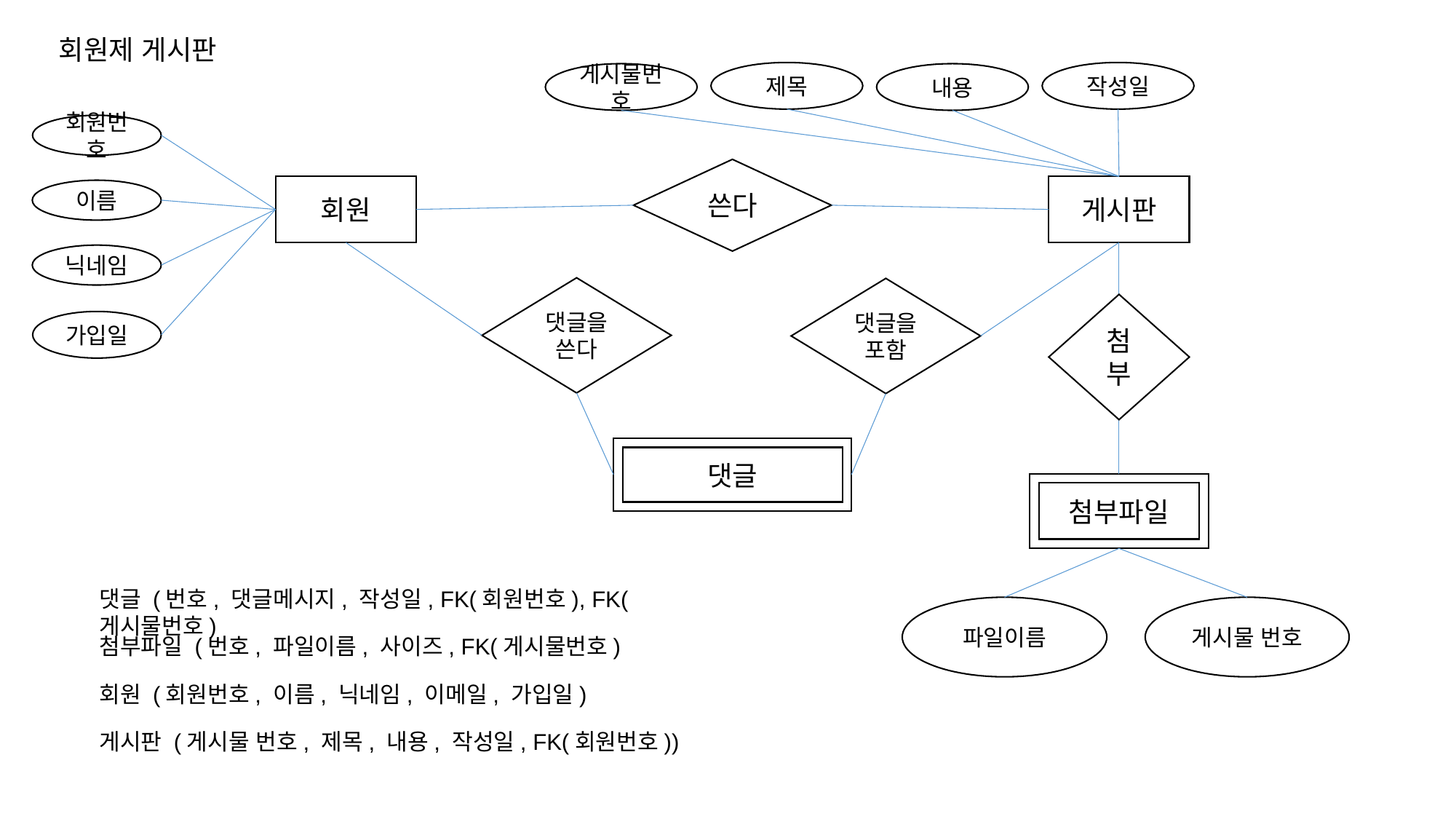

회원제 게시판
#
제목
작성일
내용
게시물번호
회원번호
쓴다
게시판
회원
이름
닉네임
댓글을 쓴다
댓글을 포함
첨부
가입일
댓글
첨부파일
댓글 (번호, 댓글메시지, 작성일, FK(회원번호), FK(게시물번호)
파일이름
게시물 번호
첨부파일 (번호, 파일이름, 사이즈, FK(게시물번호)
회원 (회원번호, 이름, 닉네임, 이메일, 가입일)
게시판 (게시물 번호, 제목, 내용, 작성일, FK(회원번호))